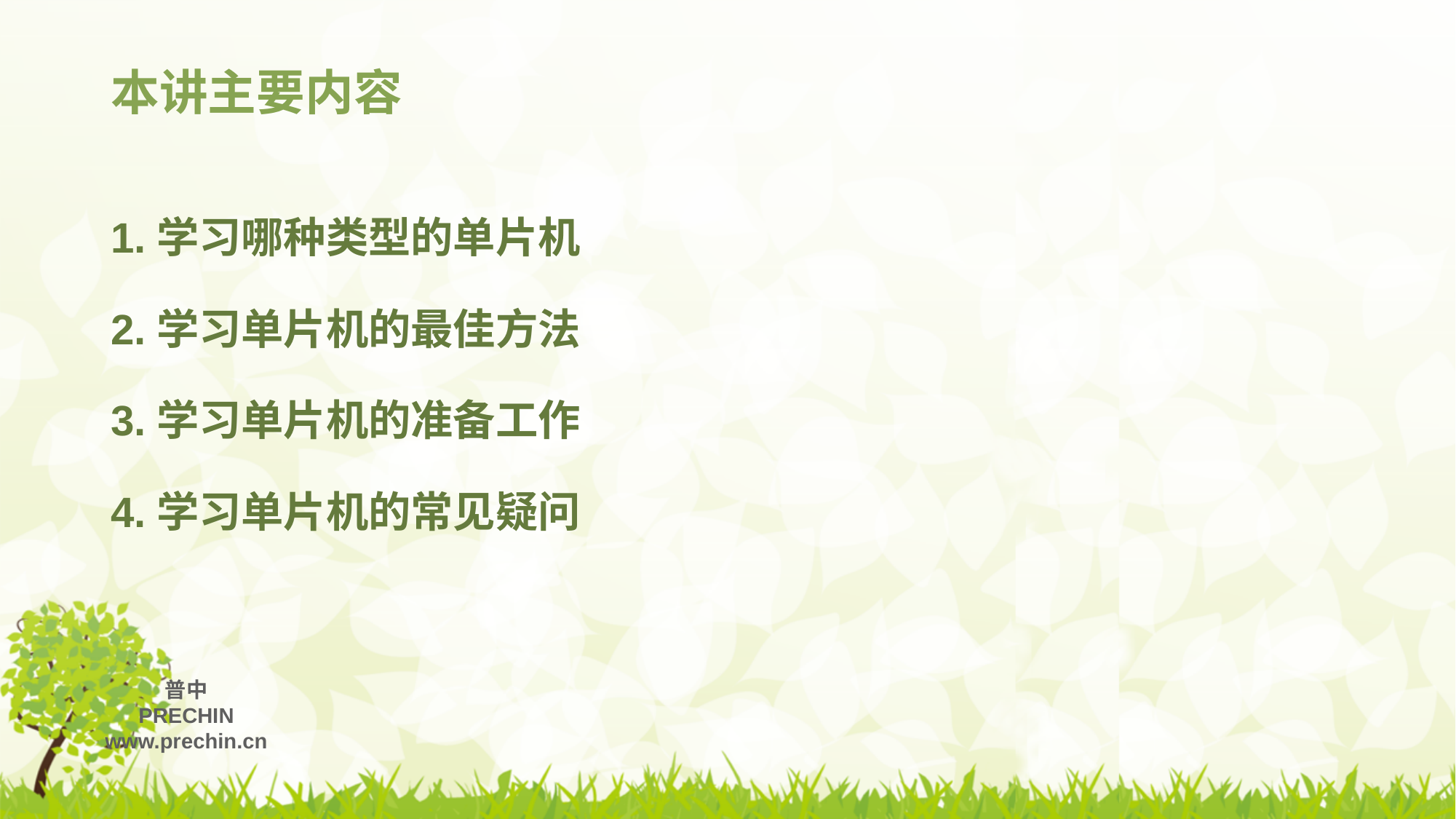

# 本讲主要内容
1.学习哪种类型的单片机
2.学习单片机的最佳方法
3.学习单片机的准备工作
4.学习单片机的常见疑问